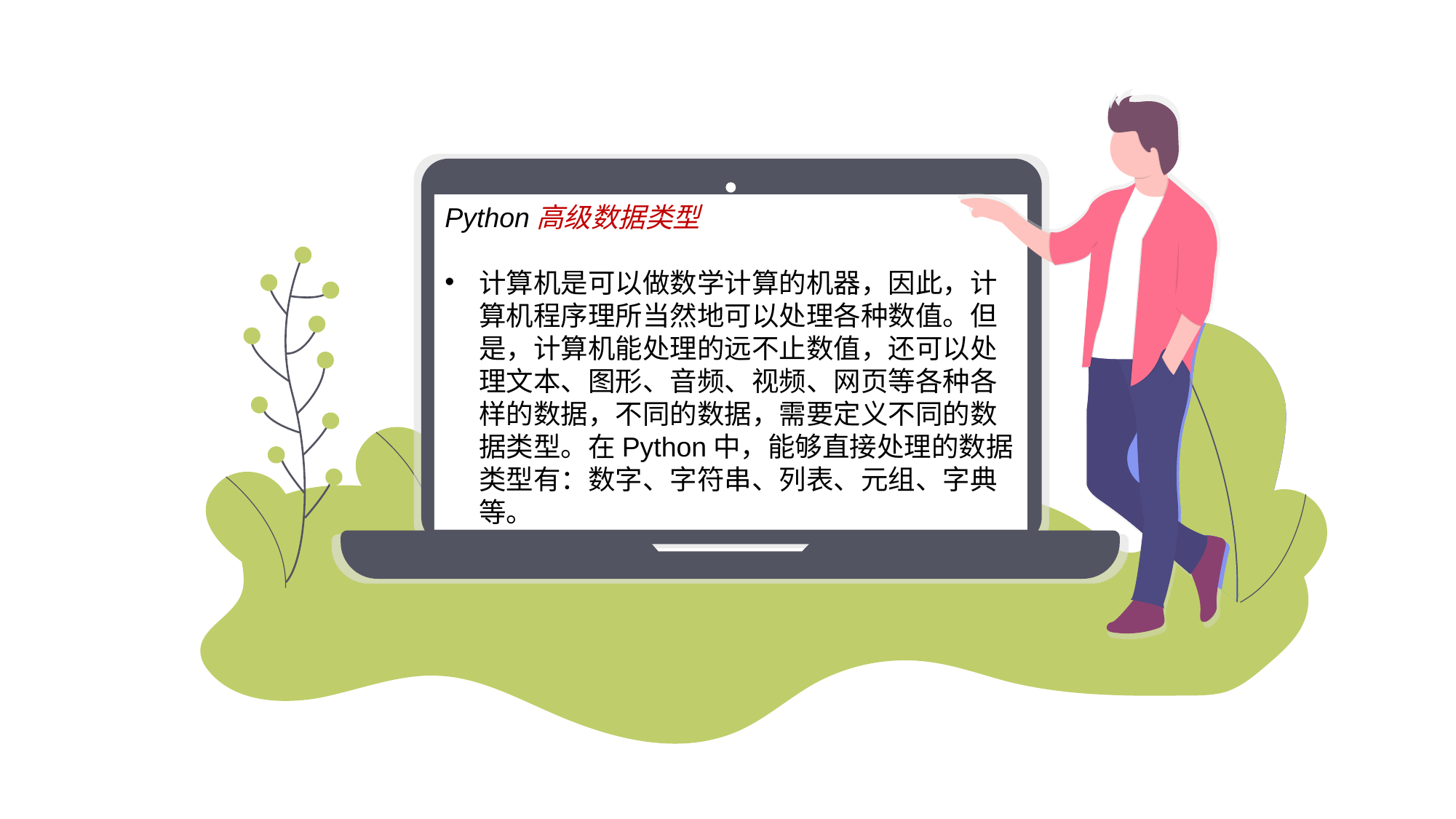

Python高级数据类型

计算机是可以做数学计算的机器，因此，计算机程序理所当然地可以处理各种数值。但是，计算机能处理的远不止数值，还可以处理文本、图形、音频、视频、网页等各种各样的数据，不同的数据，需要定义不同的数据类型。在Python中，能够直接处理的数据类型有：数字、字符串、列表、元组、字典等。